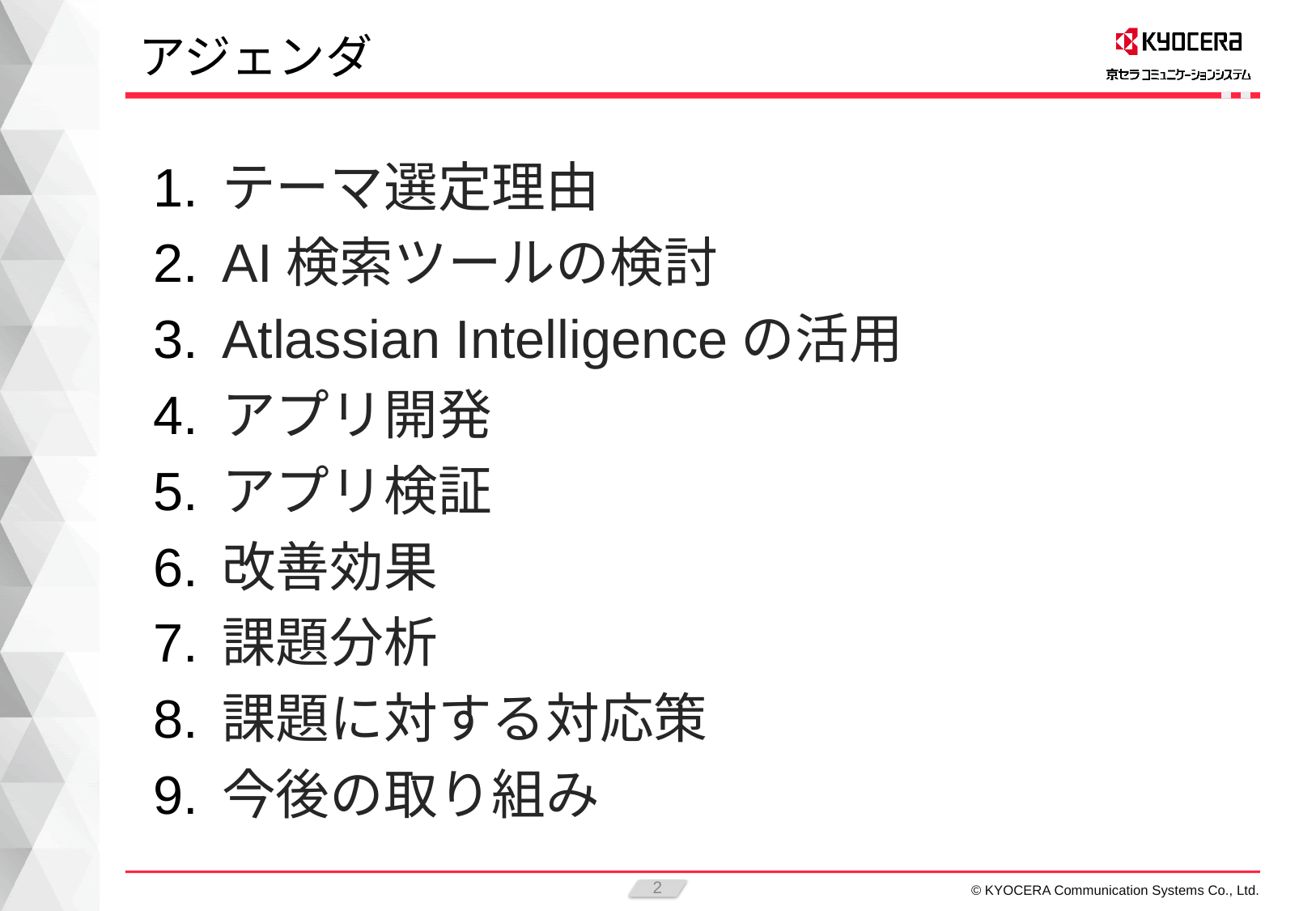

# アジェンダ
テーマ選定理由
AI検索ツールの検討
Atlassian Intelligenceの活用
アプリ開発
アプリ検証
改善効果
課題分析
課題に対する対応策
今後の取り組み
2